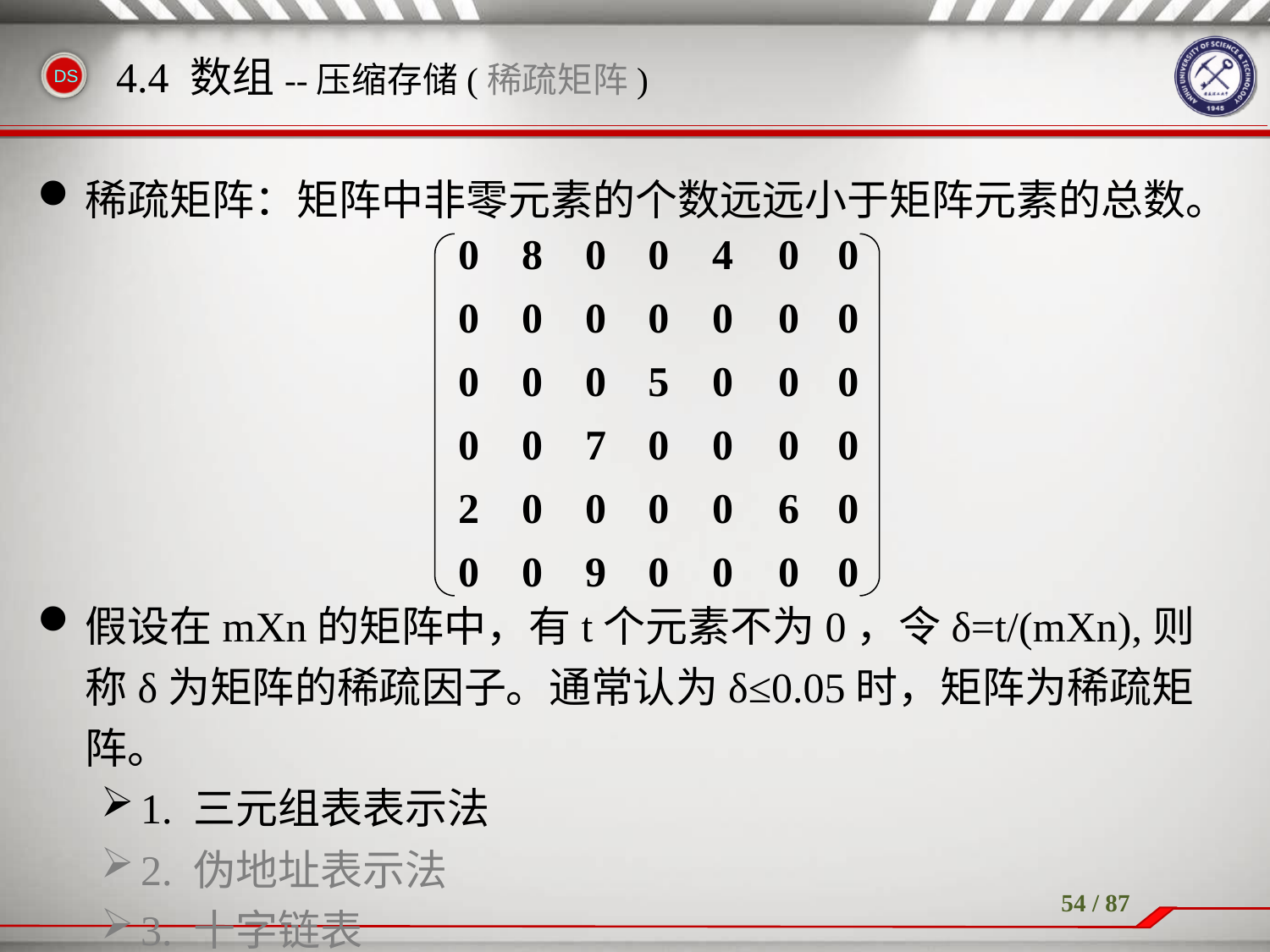

# 4.4 数组--压缩存储(稀疏矩阵)
稀疏矩阵：矩阵中非零元素的个数远远小于矩阵元素的总数。

假设在mXn的矩阵中，有t个元素不为0，令δ=t/(mXn),则称δ为矩阵的稀疏因子。通常认为δ≤0.05时，矩阵为稀疏矩阵。
1. 三元组表表示法
2. 伪地址表示法
3. 十字链表
| 0 | 8 | 0 | 0 | 4 | 0 | 0 |
| --- | --- | --- | --- | --- | --- | --- |
| 0 | 0 | 0 | 0 | 0 | 0 | 0 |
| 0 | 0 | 0 | 5 | 0 | 0 | 0 |
| 0 | 0 | 7 | 0 | 0 | 0 | 0 |
| 2 | 0 | 0 | 0 | 0 | 6 | 0 |
| 0 | 0 | 9 | 0 | 0 | 0 | 0 |